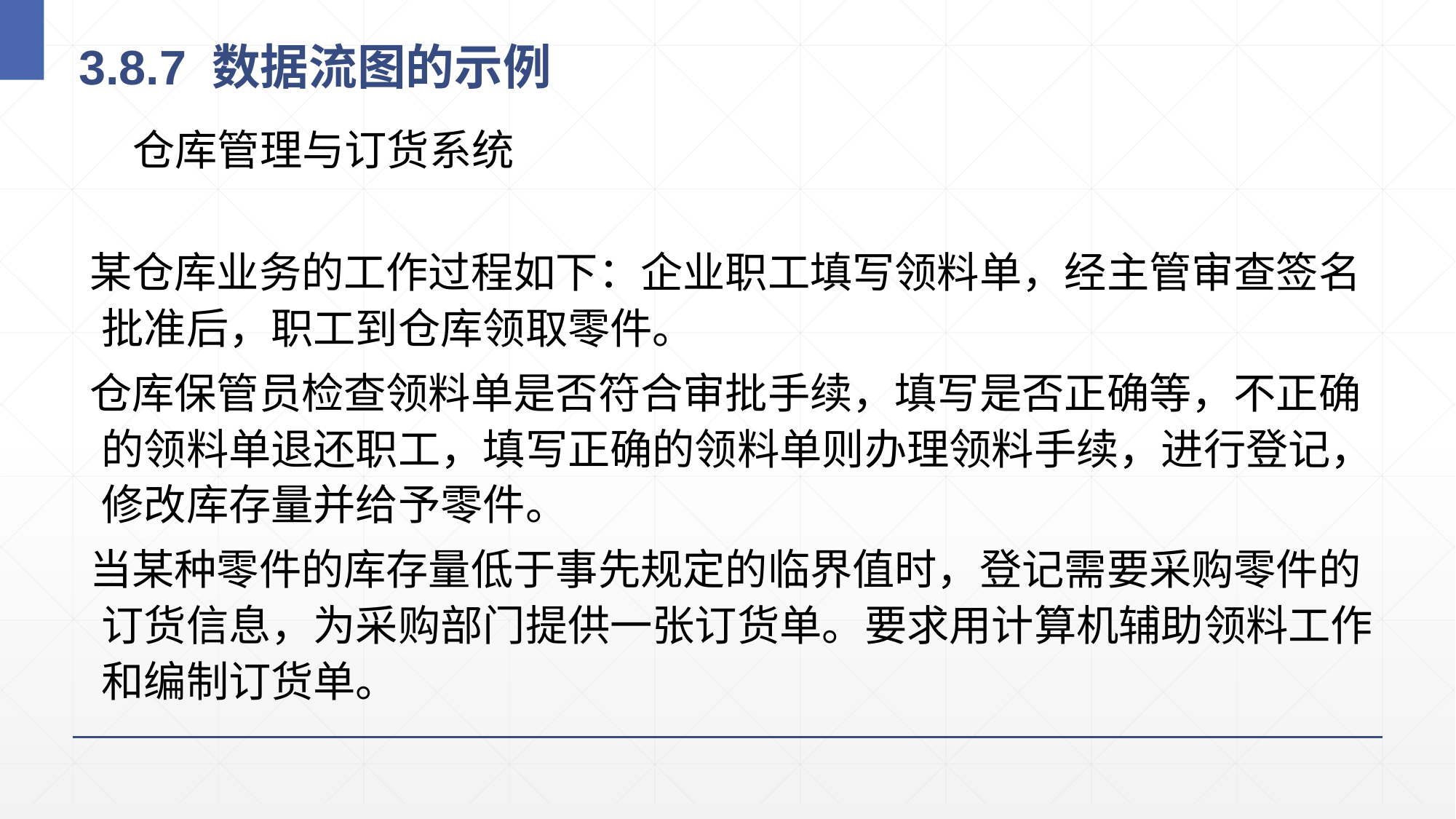

# 3.8.7 数据流图的示例
仓库管理与订货系统
  某仓库业务的工作过程如下：企业职工填写领料单，经主管审查签名批准后，职工到仓库领取零件。
  仓库保管员检查领料单是否符合审批手续，填写是否正确等，不正确的领料单退还职工，填写正确的领料单则办理领料手续，进行登记，修改库存量并给予零件。
  当某种零件的库存量低于事先规定的临界值时，登记需要采购零件的订货信息，为采购部门提供一张订货单。要求用计算机辅助领料工作和编制订货单。